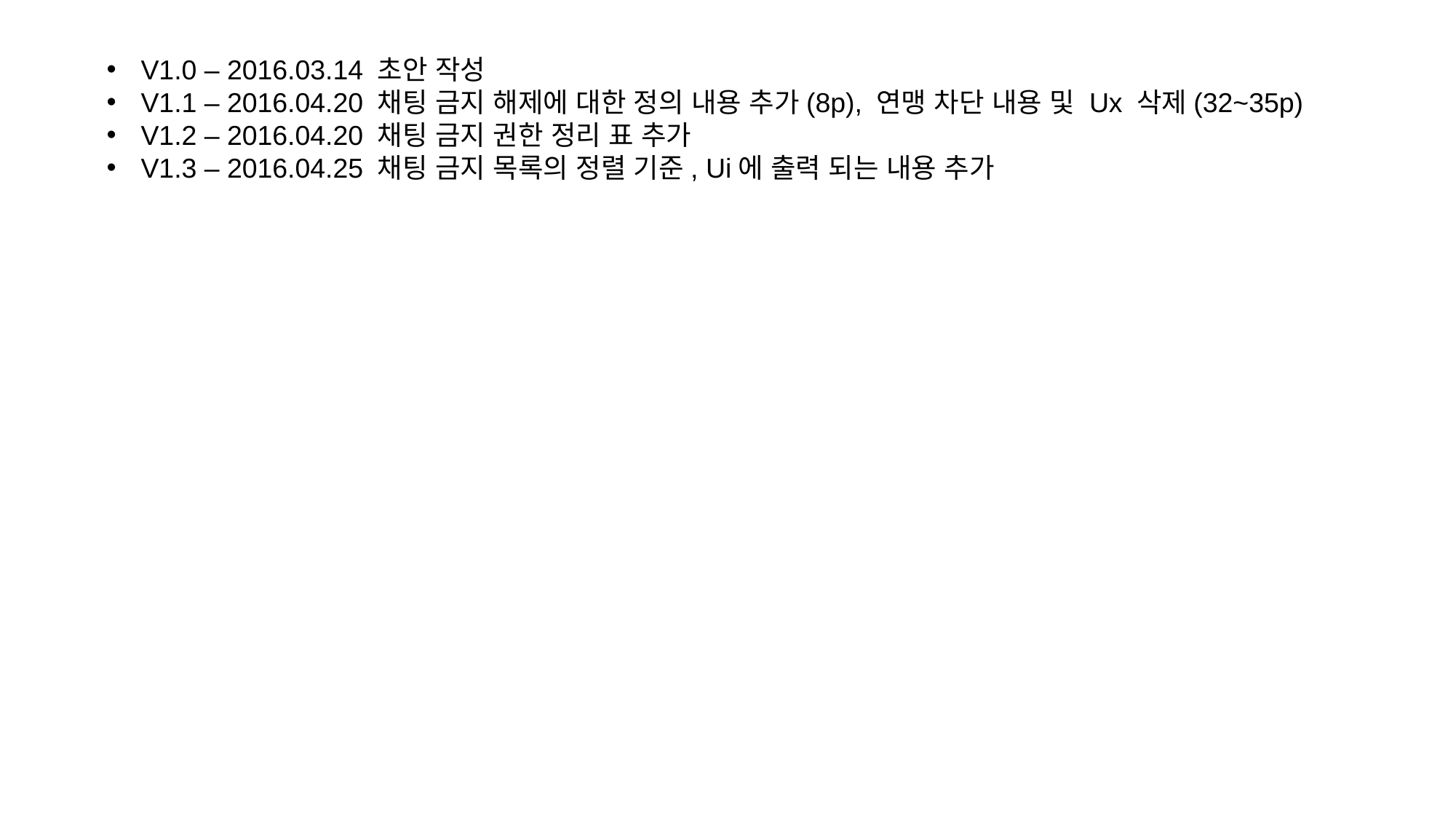

V1.0 – 2016.03.14 초안 작성
V1.1 – 2016.04.20 채팅 금지 해제에 대한 정의 내용 추가(8p), 연맹 차단 내용 및 Ux 삭제(32~35p)
V1.2 – 2016.04.20 채팅 금지 권한 정리 표 추가
V1.3 – 2016.04.25 채팅 금지 목록의 정렬 기준, Ui에 출력 되는 내용 추가